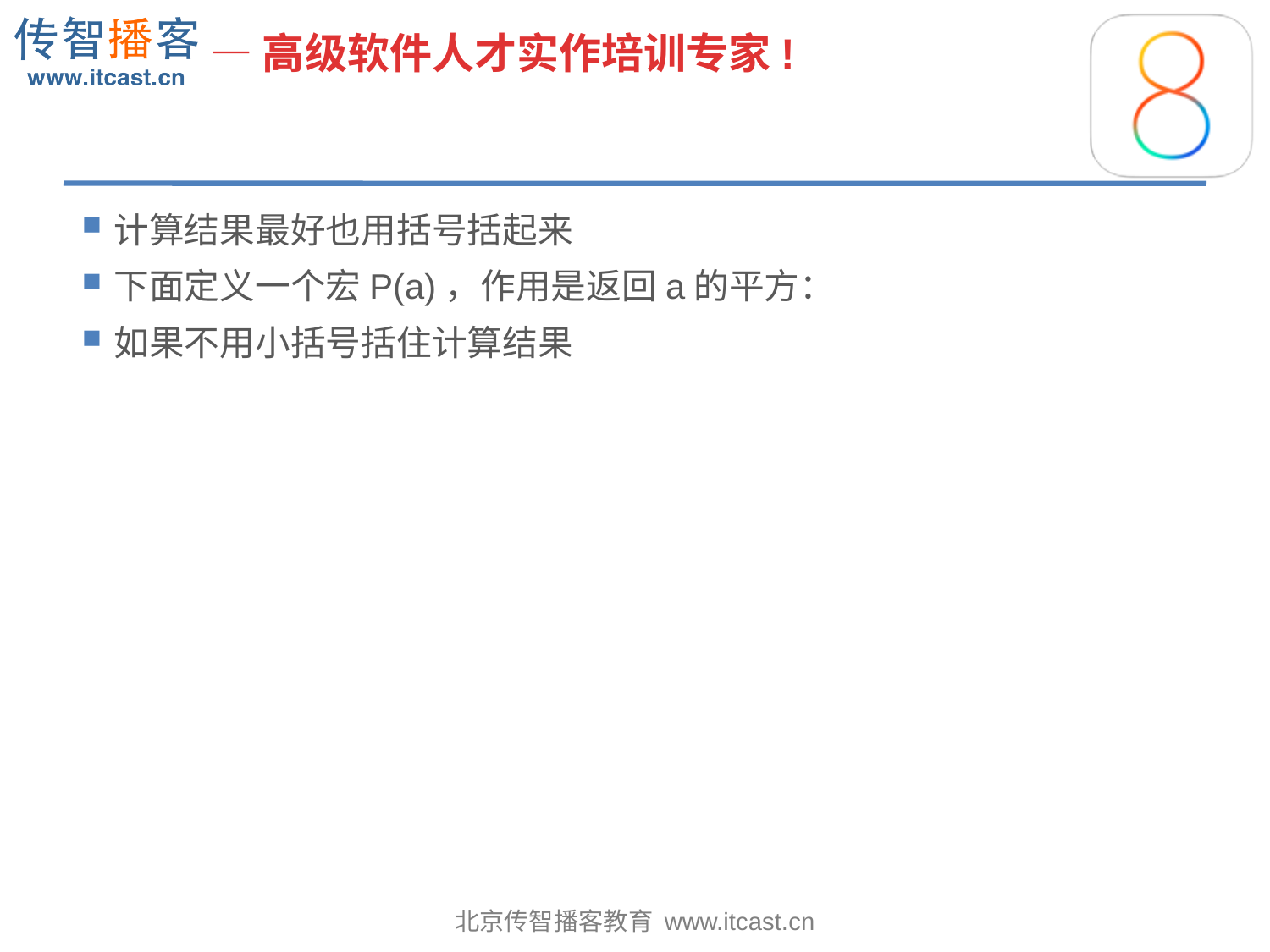

#
计算结果最好也用括号括起来
下面定义一个宏P(a)，作用是返回a的平方：
如果不用小括号括住计算结果